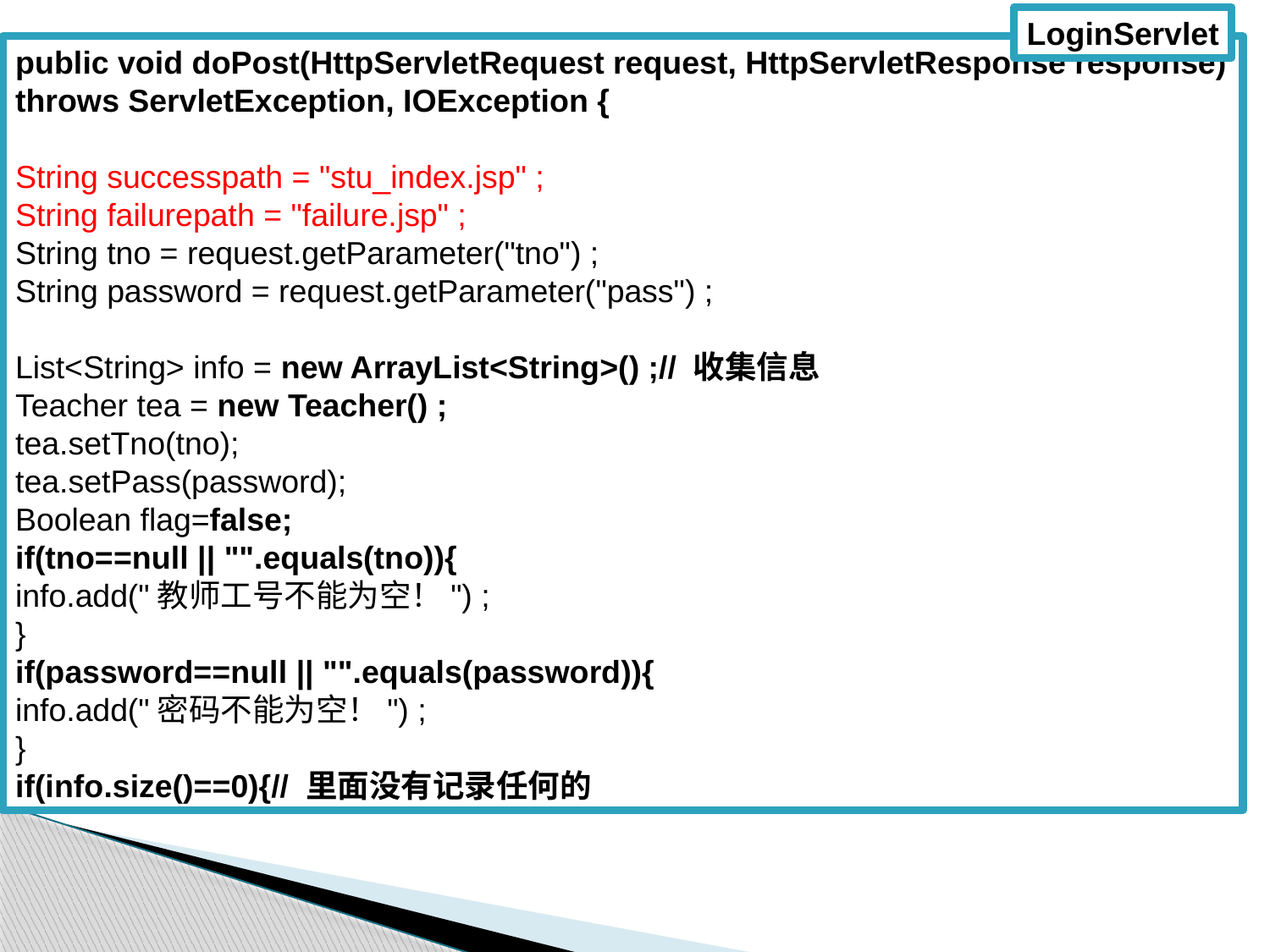

LoginServlet
public void doPost(HttpServletRequest request, HttpServletResponse response)
throws ServletException, IOException {

String successpath = "stu_index.jsp" ;
String failurepath = "failure.jsp" ;
String tno = request.getParameter("tno") ;
String password = request.getParameter("pass") ;

List<String> info = new ArrayList<String>() ;// 收集信息
Teacher tea = new Teacher() ;
tea.setTno(tno);
tea.setPass(password);
Boolean flag=false;
if(tno==null || "".equals(tno)){
info.add("教师工号不能为空！") ;
}
if(password==null || "".equals(password)){
info.add("密码不能为空！") ;
}
if(info.size()==0){// 里面没有记录任何的